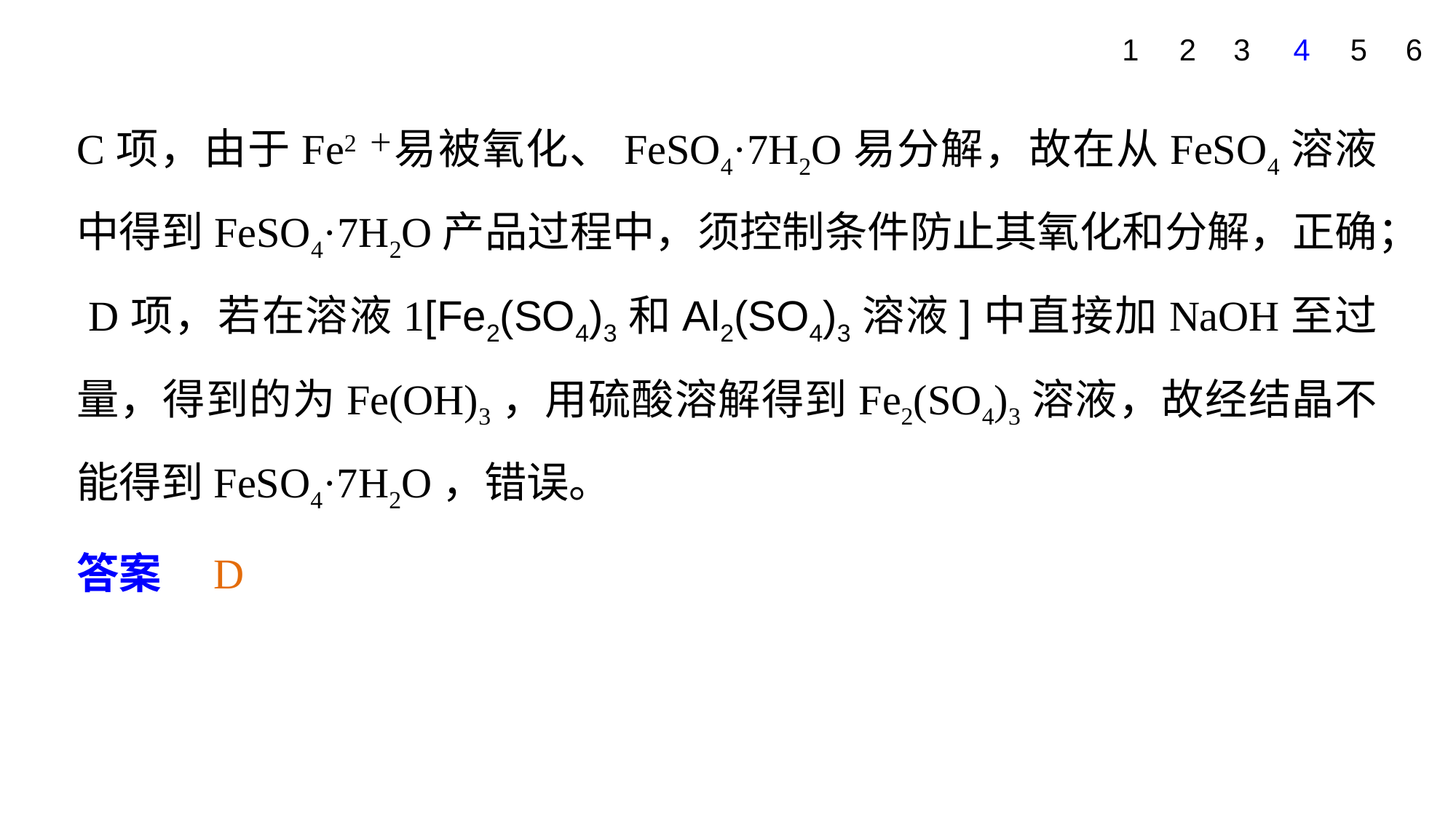

1
2
3
4
5
6
C项，由于Fe2＋易被氧化、FeSO4·7H2O易分解，故在从FeSO4溶液中得到FeSO4·7H2O产品过程中，须控制条件防止其氧化和分解，正确；
 D项，若在溶液1[Fe2(SO4)3和Al2(SO4)3溶液]中直接加NaOH至过量，得到的为Fe(OH)3，用硫酸溶解得到Fe2(SO4)3溶液，故经结晶不能得到FeSO4·7H2O，错误。
答案　D